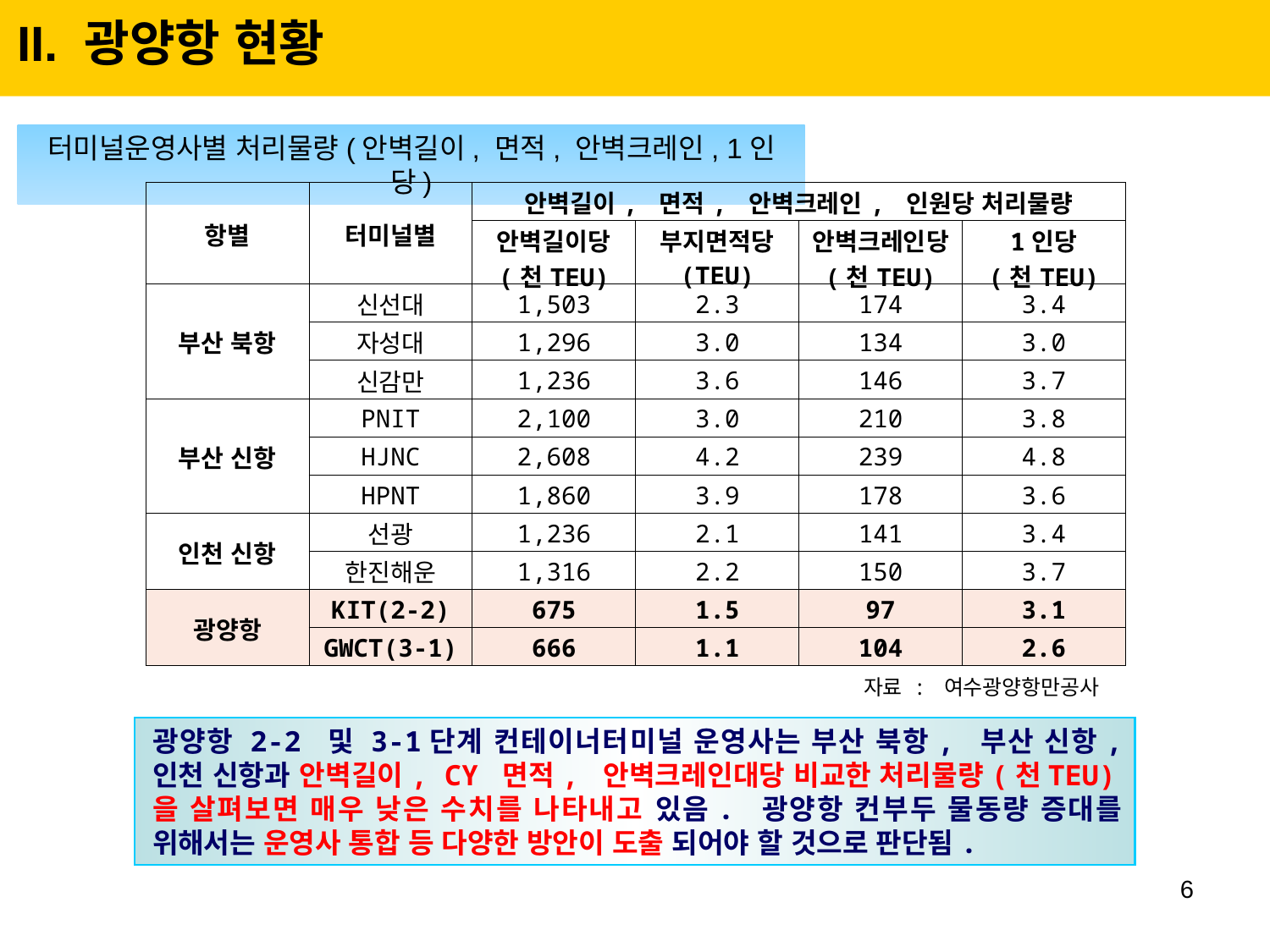

II. 광양항 현황
터미널운영사별 처리물량(안벽길이, 면적, 안벽크레인, 1인당)
| 항별 | 터미널별 | 안벽길이, 면적, 안벽크레인, 인원당 처리물량 |  |  |  |
| --- | --- | --- | --- | --- | --- |
|  |  | 안벽길이당 (천TEU) | 부지면적당 (TEU) | 안벽크레인당 (천TEU) | 1인당 (천TEU) |
| 부산 북항 | 신선대 | 1,503 | 2.3 | 174 | 3.4 |
|  | 자성대 | 1,296 | 3.0 | 134 | 3.0 |
|  | 신감만 | 1,236 | 3.6 | 146 | 3.7 |
| 부산 신항 | PNIT | 2,100 | 3.0 | 210 | 3.8 |
|  | HJNC | 2,608 | 4.2 | 239 | 4.8 |
|  | HPNT | 1,860 | 3.9 | 178 | 3.6 |
| 인천 신항 | 선광 | 1,236 | 2.1 | 141 | 3.4 |
|  | 한진해운 | 1,316 | 2.2 | 150 | 3.7 |
| 광양항 | KIT(2-2) | 675 | 1.5 | 97 | 3.1 |
|  | GWCT(3-1) | 666 | 1.1 | 104 | 2.6 |
 자료 : 여수광양항만공사
광양항 2-2 및 3-1단계 컨테이너터미널 운영사는 부산 북항, 부산 신항, 인천 신항과 안벽길이, CY 면적, 안벽크레인대당 비교한 처리물량(천TEU)을 살펴보면 매우 낮은 수치를 나타내고 있음. 광양항 컨부두 물동량 증대를 위해서는 운영사 통합 등 다양한 방안이 도출 되어야 할 것으로 판단됨.
6